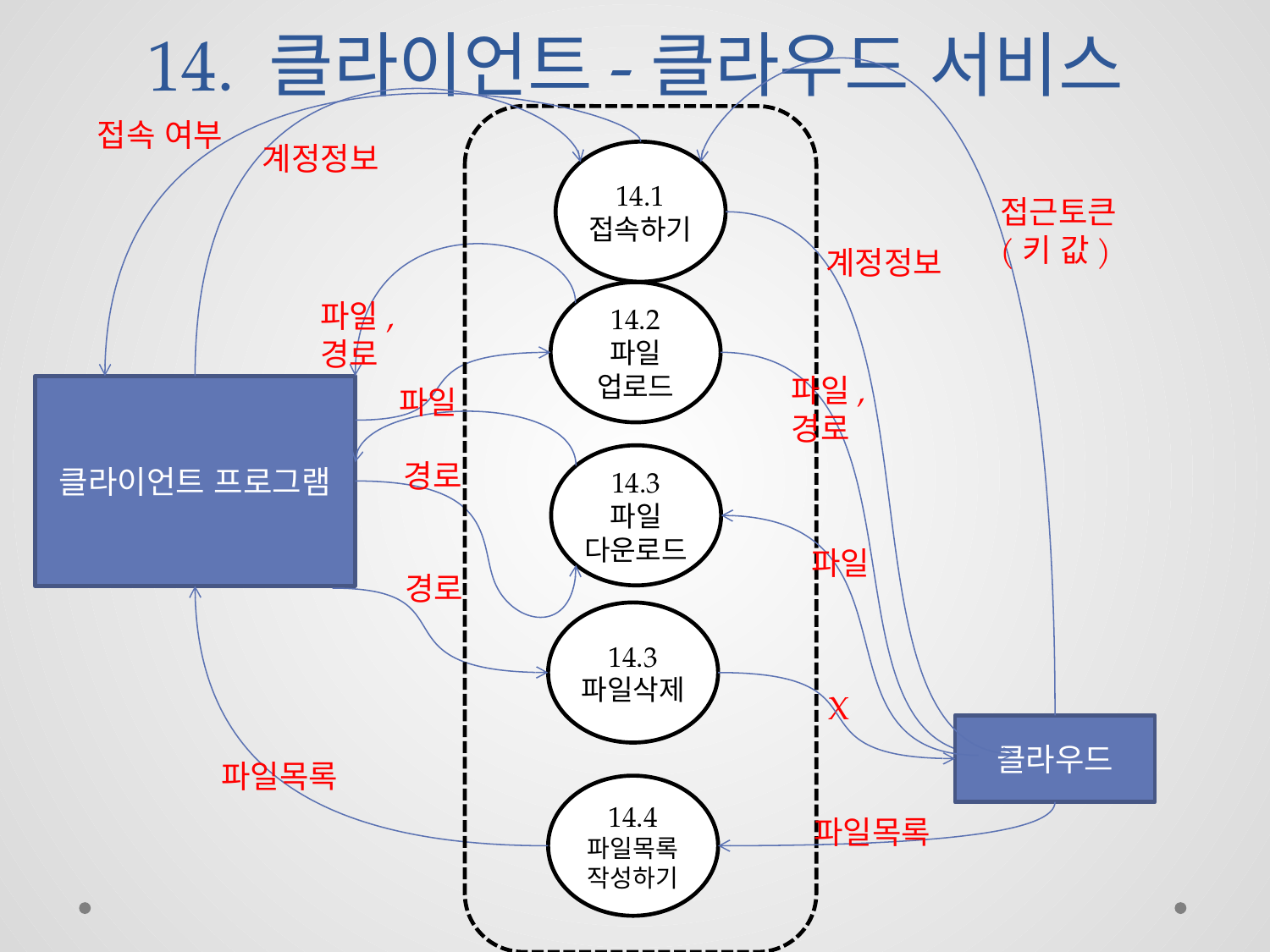

# 14. 클라이언트-클라우드 서비스

접속 여부
계정정보
14.1
접속하기
접근토큰
(키 값)
계정정보
14.2
파일
업로드
파일, 경로
파일, 경로
클라이언트 프로그램
파일
14.3
파일
다운로드
경로
파일
경로
14.3
파일삭제
X
클라우드
파일목록
14.4
파일목록
작성하기
파일목록